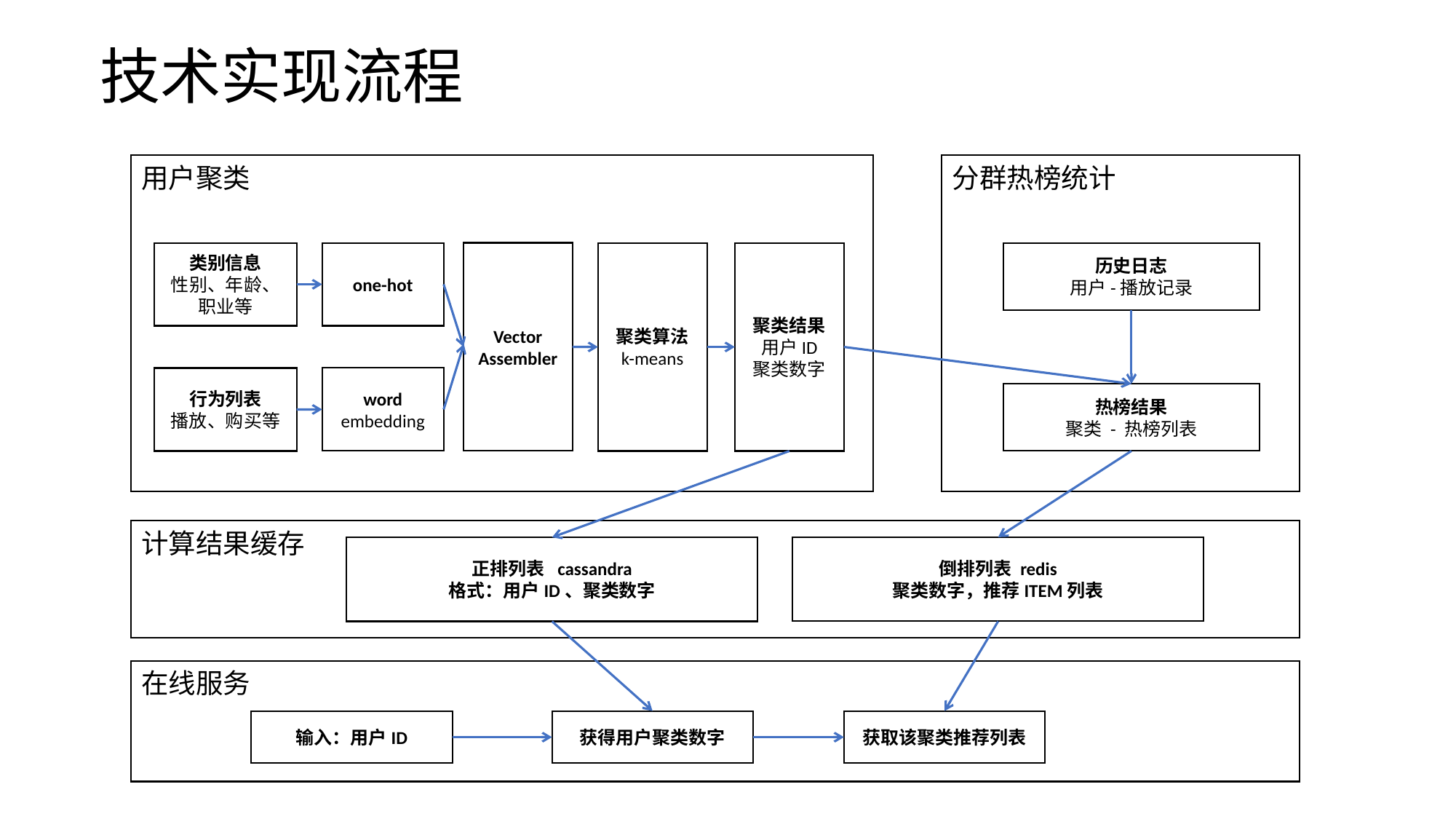

# 技术实现流程
用户聚类
分群热榜统计
类别信息
性别、年龄、职业等
one-hot
Vector
Assembler
历史日志
用户-播放记录
聚类算法
k-means
聚类结果
用户ID
聚类数字
word
embedding
行为列表
播放、购买等
热榜结果
聚类 - 热榜列表
计算结果缓存
倒排列表 redis
聚类数字，推荐ITEM列表
正排列表  cassandra
格式：用户ID、聚类数字
在线服务
输入：用户ID
获得用户聚类数字
获取该聚类推荐列表